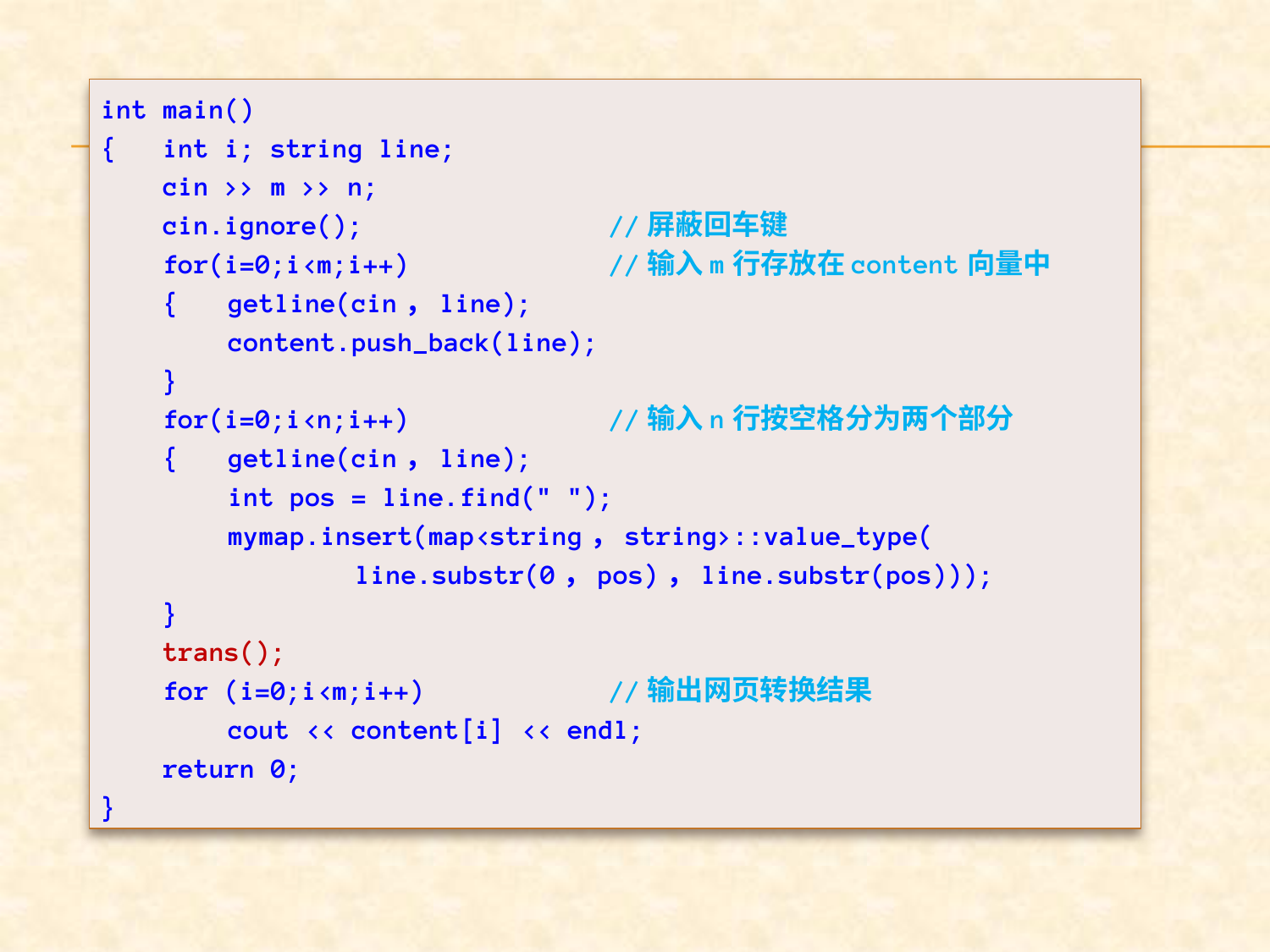

int main()
{   int i; string line;
    cin >> m >> n;
    cin.ignore();		//屏蔽回车键
    for(i=0;i<m;i++)		//输入m行存放在content向量中
    {	getline(cin，line);
	content.push_back(line);
    }
    for(i=0;i<n;i++)		//输入n行按空格分为两个部分
    {	getline(cin，line);
	int pos = line.find(" ");
	mymap.insert(map<string，string>::value_type(
		line.substr(0，pos)，line.substr(pos)));
    }
    trans();
    for (i=0;i<m;i++)		//输出网页转换结果
	cout << content[i] << endl;
    return 0;
}